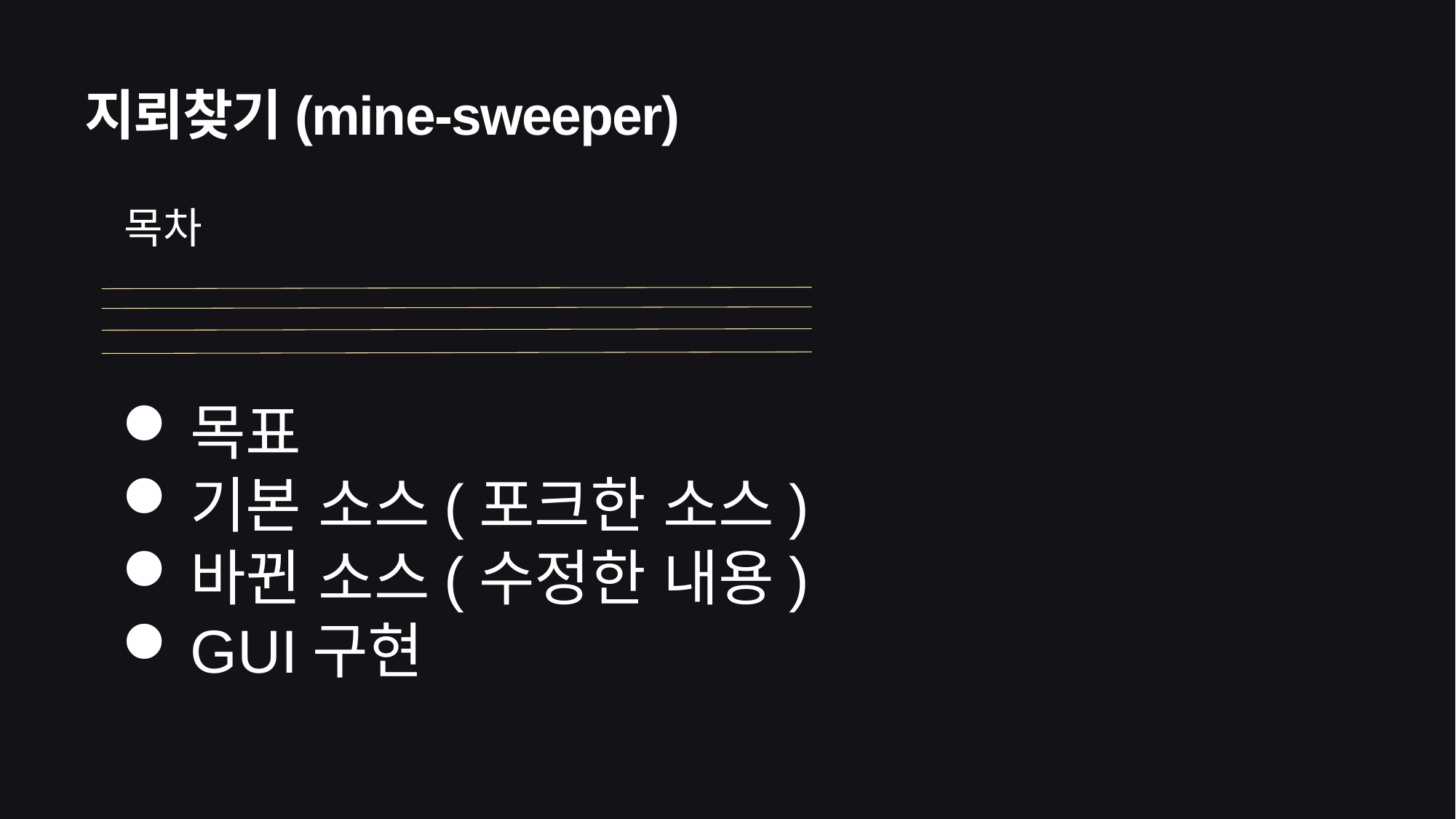

지뢰찾기(mine-sweeper)
목차
목표
기본 소스(포크한 소스)
바뀐 소스(수정한 내용)
GUI구현